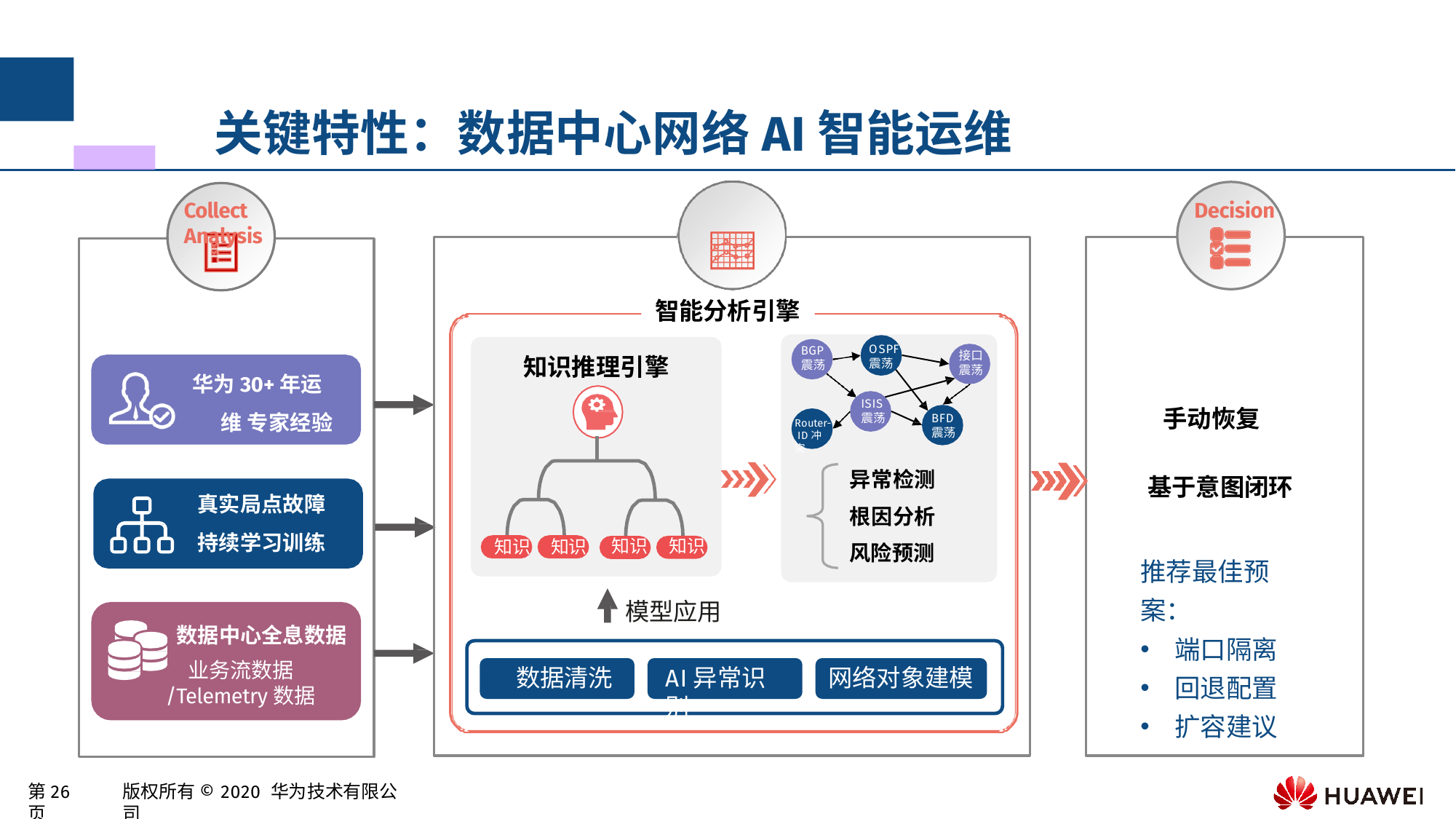

# 关键特性：数据中心网络AI智能运维

Collect	Analysis
Decision

智能分析引擎

OSPF
震荡
BGP
震荡

接口 震荡
知识推理引擎

华为30+年运维 专家经验

ISIS
震荡
手动恢复

BFD
震荡

Router-  ID冲突

异常检测 根因分析 风险预测

基于意图闭环

真实局点故障 持续学习训练

知识	知识
知识	知识

推荐最佳预
案：

模型应用

数据中心全息数据 业务流数据
/Telemetry数据

端口隔离
回退配置
扩容建议

数据清洗
AI异常识别
网络对象建模
第26页
版权所有© 2020 华为技术有限公司